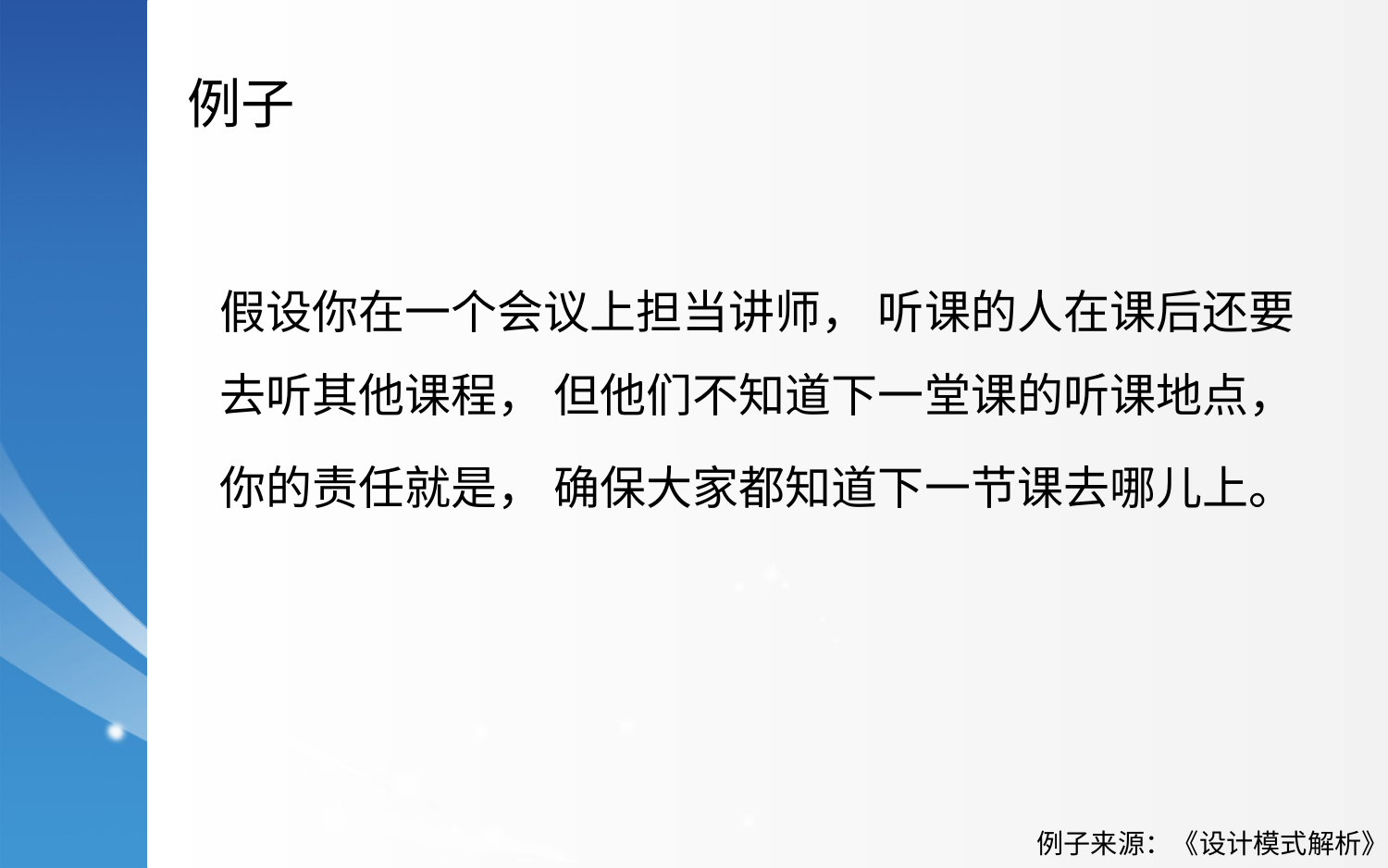

例子
假设你在一个会议上担当讲师， 听课的人在课后还要去听其他课程， 但他们不知道下一堂课的听课地点，
你的责任就是， 确保大家都知道下一节课去哪儿上。
例子来源：《设计模式解析》